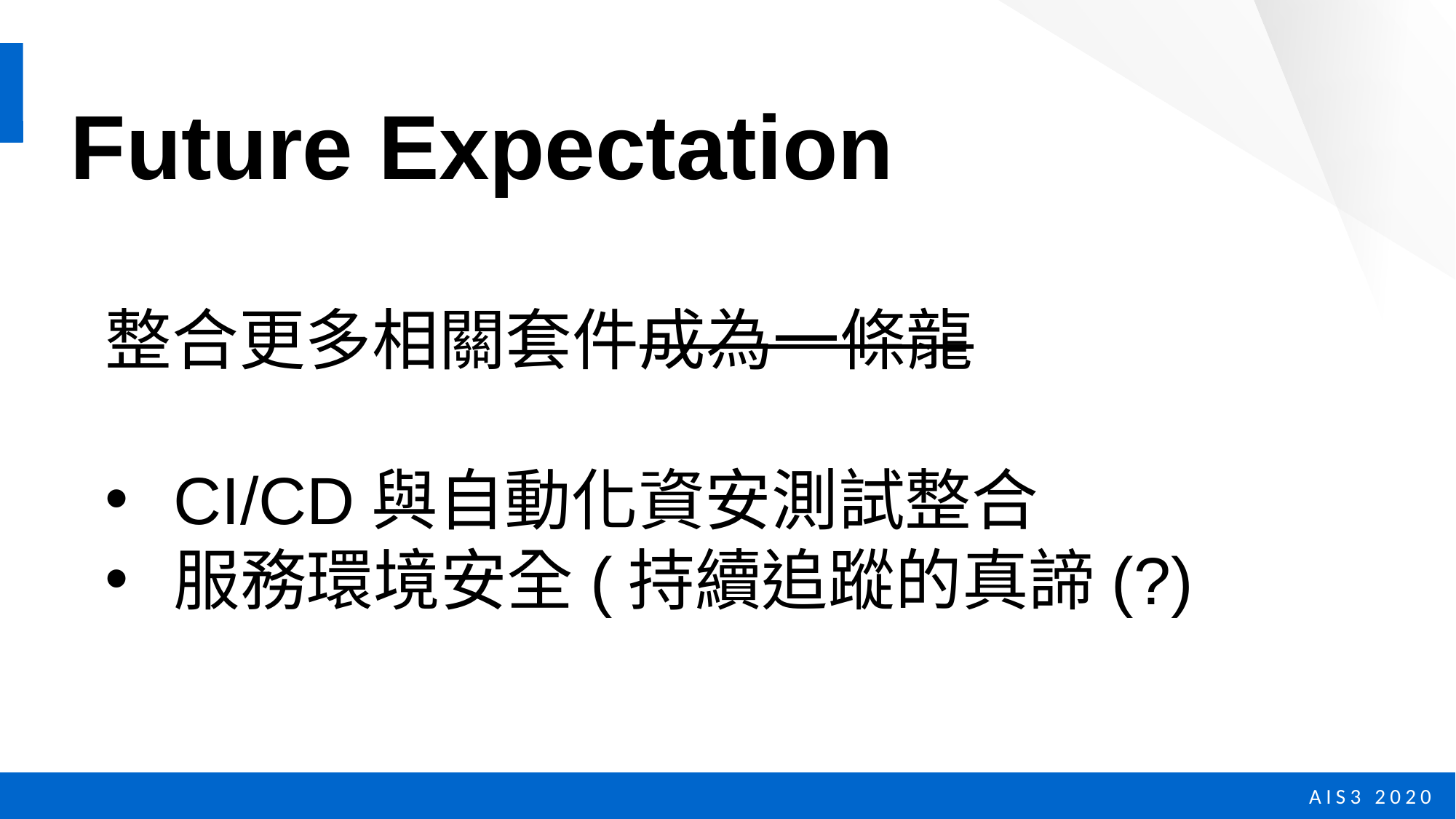

Future Expectation
整合更多相關套件成為一條龍

CI/CD與自動化資安測試整合
服務環境安全(持續追蹤的真諦(?)